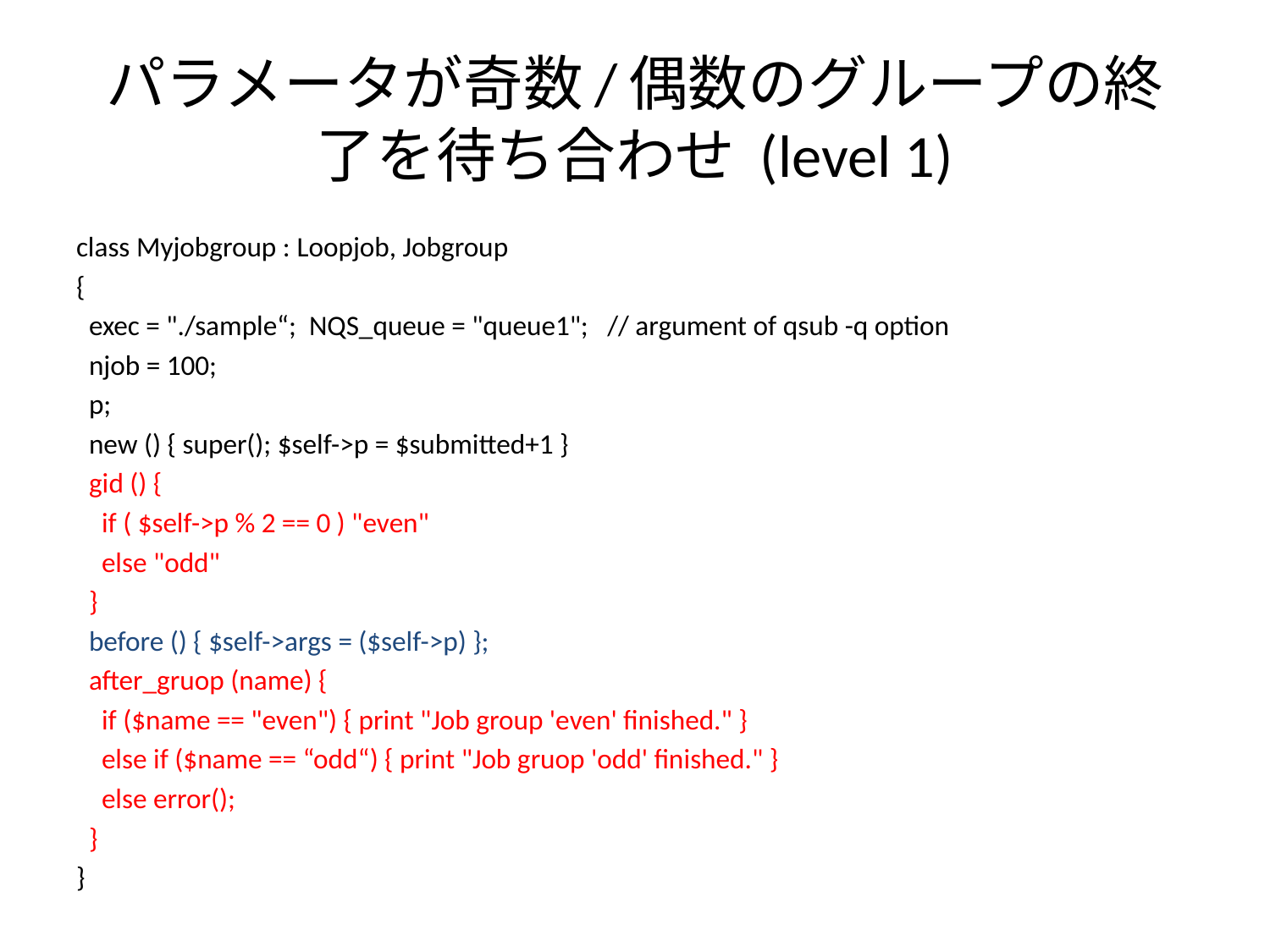

# パラメータが奇数/偶数のグループの終了を待ち合わせ (level 1)
class Myjobgroup : Loopjob, Jobgroup
{
  exec = "./sample“;  NQS_queue = "queue1";   // argument of qsub -q option
  njob = 100;
  p;
  new () { super(); $self->p = $submitted+1 }
  gid () {
    if ( $self->p % 2 == 0 ) "even"
    else "odd"
  }
  before () { $self->args = ($self->p) };
  after_gruop (name) {
    if ($name == "even") { print "Job group 'even' finished." }
    else if ($name == “odd“) { print "Job gruop 'odd' finished." }
    else error();
  }
}